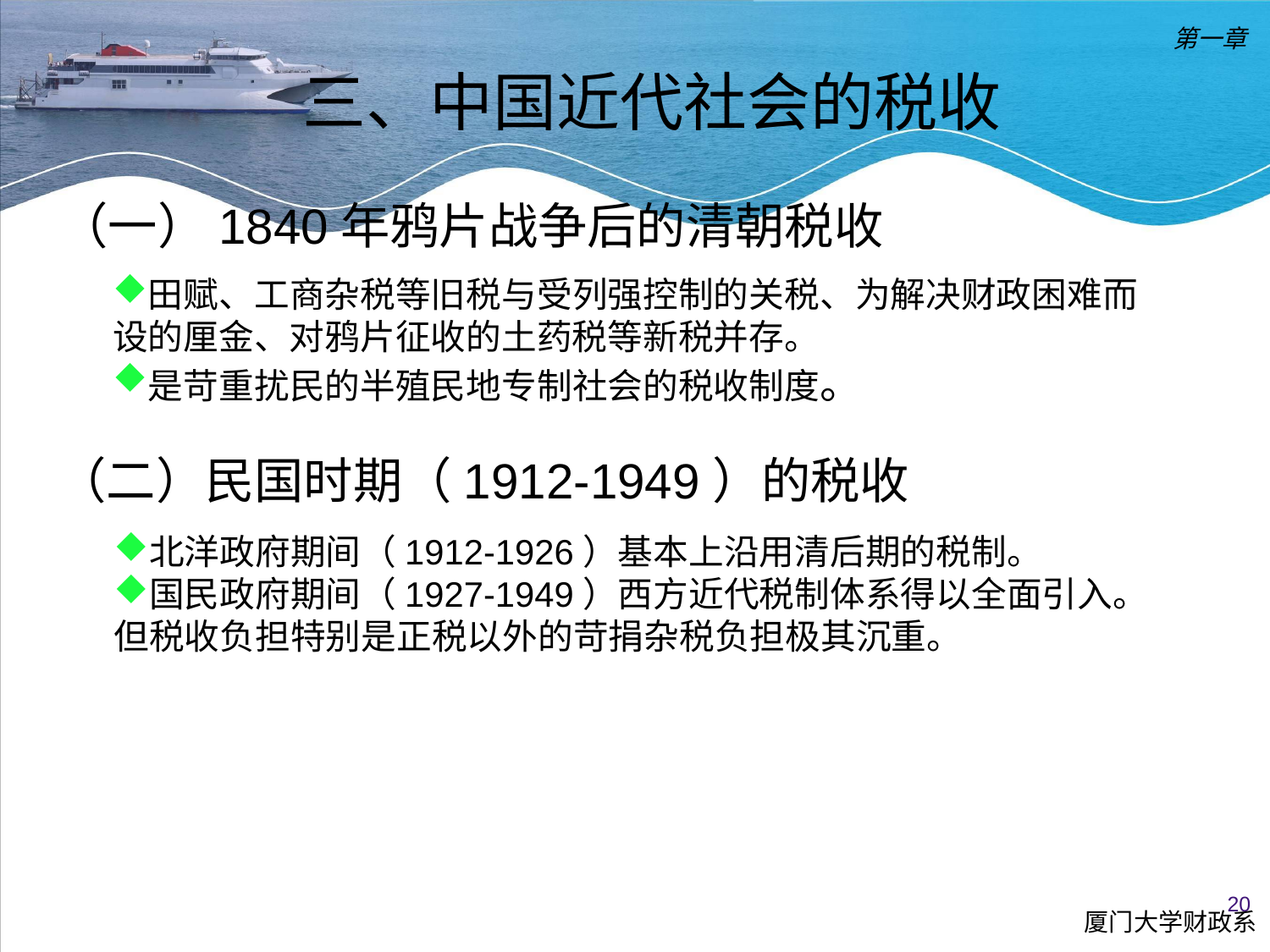

第一章
三、中国近代社会的税收
（一）1840年鸦片战争后的清朝税收
田赋、工商杂税等旧税与受列强控制的关税、为解决财政困难而设的厘金、对鸦片征收的土药税等新税并存。
是苛重扰民的半殖民地专制社会的税收制度。
（二）民国时期（1912-1949）的税收
北洋政府期间（1912-1926）基本上沿用清后期的税制。
国民政府期间（1927-1949）西方近代税制体系得以全面引入。但税收负担特别是正税以外的苛捐杂税负担极其沉重。
20
厦门大学财政系